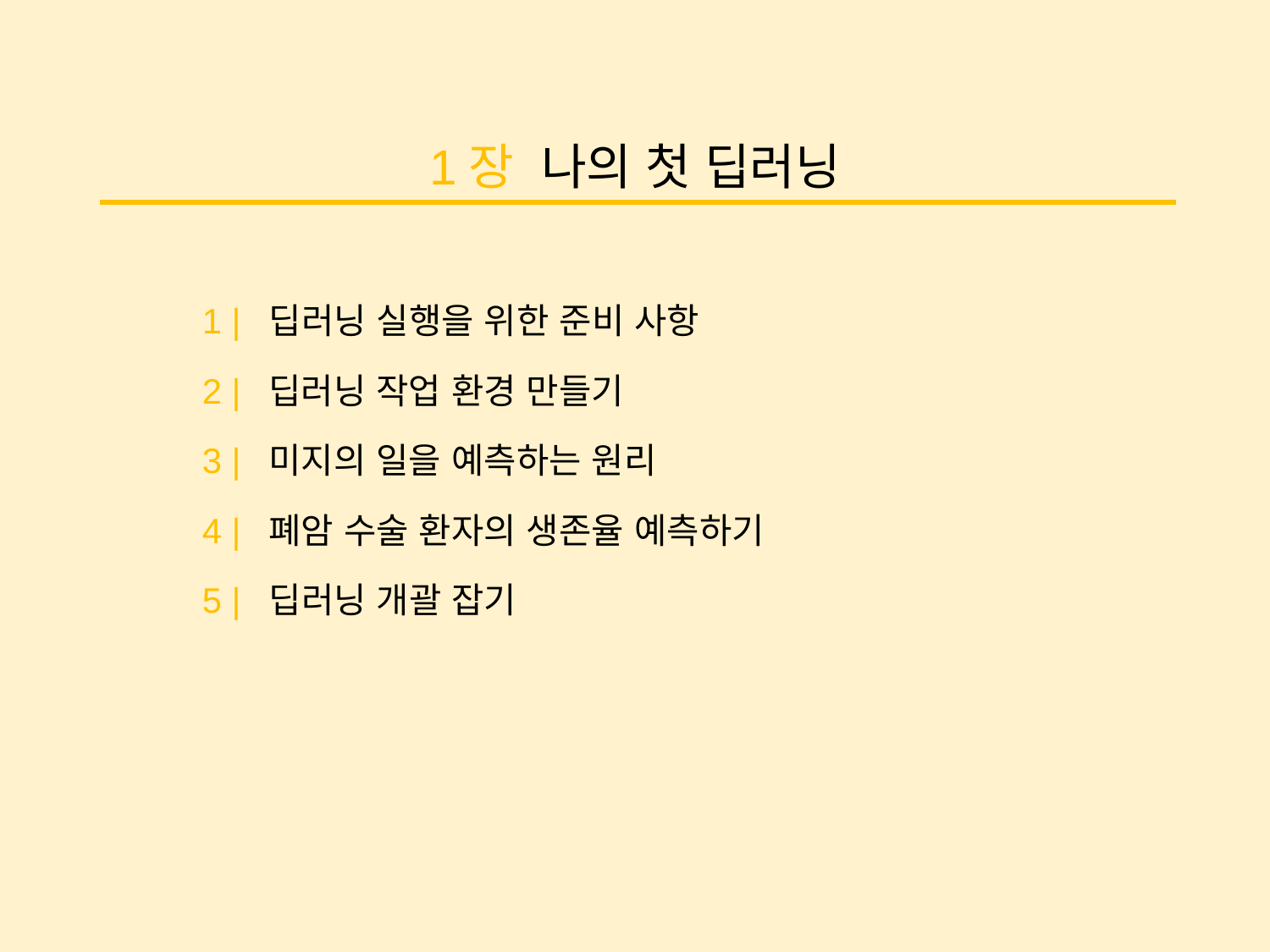

1장  나의 첫 딥러닝
1 |  딥러닝 실행을 위한 준비 사항
2 |  딥러닝 작업 환경 만들기
3 |  미지의 일을 예측하는 원리
4 |  폐암 수술 환자의 생존율 예측하기
5 |  딥러닝 개괄 잡기